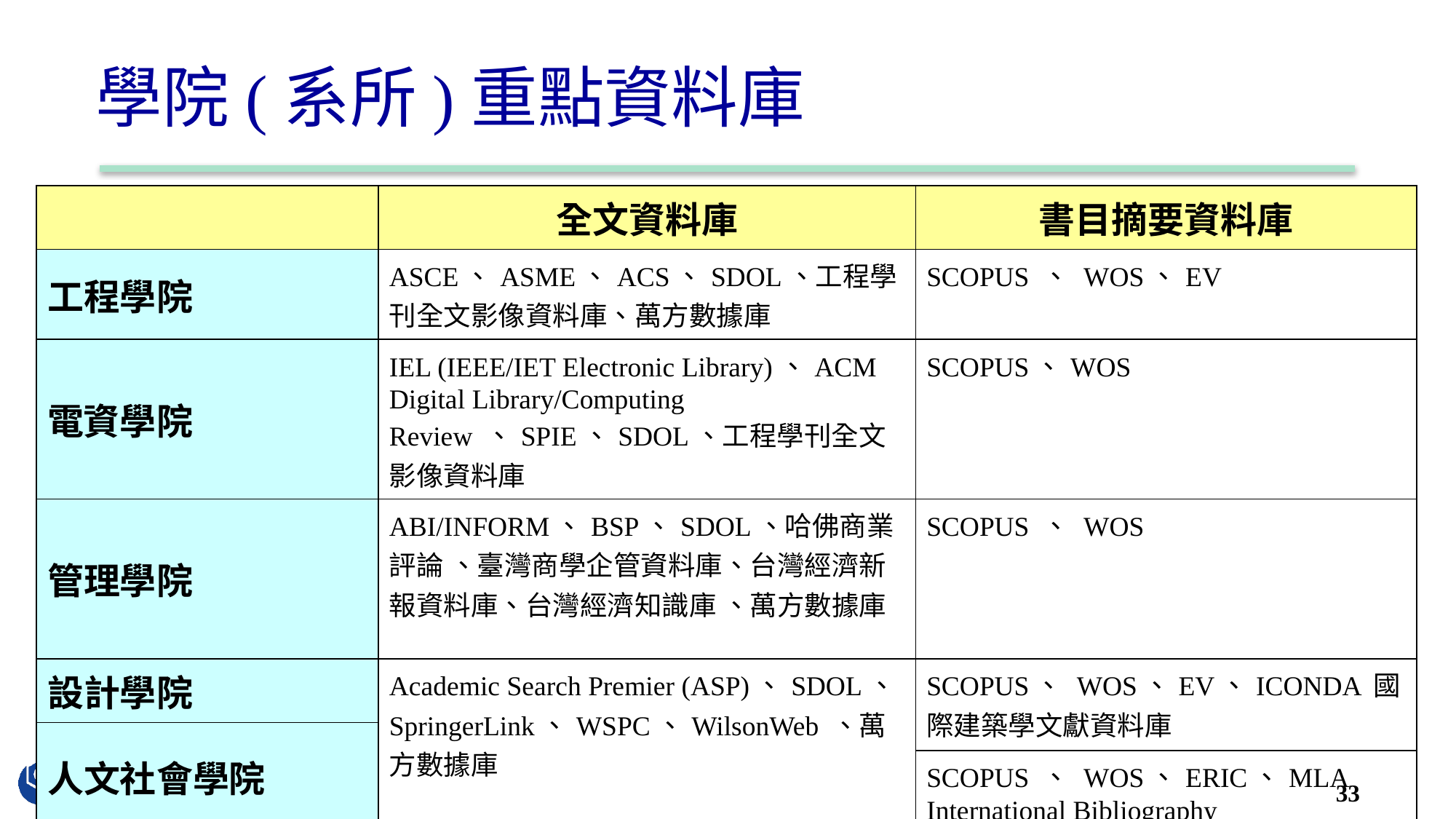

# 學院(系所)重點資料庫
|  | 全文資料庫 | 書目摘要資料庫 |
| --- | --- | --- |
| 工程學院 | ASCE、ASME、ACS、SDOL、工程學刊全文影像資料庫、萬方數據庫 | SCOPUS 、 WOS、EV |
| 電資學院 | IEL (IEEE/IET Electronic Library)、ACM Digital Library/Computing Review 、SPIE、SDOL、工程學刊全文影像資料庫 | SCOPUS、WOS |
| 管理學院 | ABI/INFORM、BSP、SDOL、哈佛商業評論 、臺灣商學企管資料庫、台灣經濟新報資料庫、台灣經濟知識庫 、萬方數據庫 | SCOPUS 、 WOS |
| 設計學院 | Academic Search Premier (ASP)、SDOL、SpringerLink、WSPC、WilsonWeb 、萬方數據庫 | SCOPUS、 WOS、EV、ICONDA 國際建築學文獻資料庫 |
| 人文社會學院 |  |  |
|  |  | SCOPUS 、 WOS、ERIC、MLA International Bibliography |
| 精誠榮譽學院 | SDOL、全球專利資訊網、工程學刊全文影像資料庫、萬方數據、OVID醫學電子書 | SCOPUS 、 WOS、EV |
33